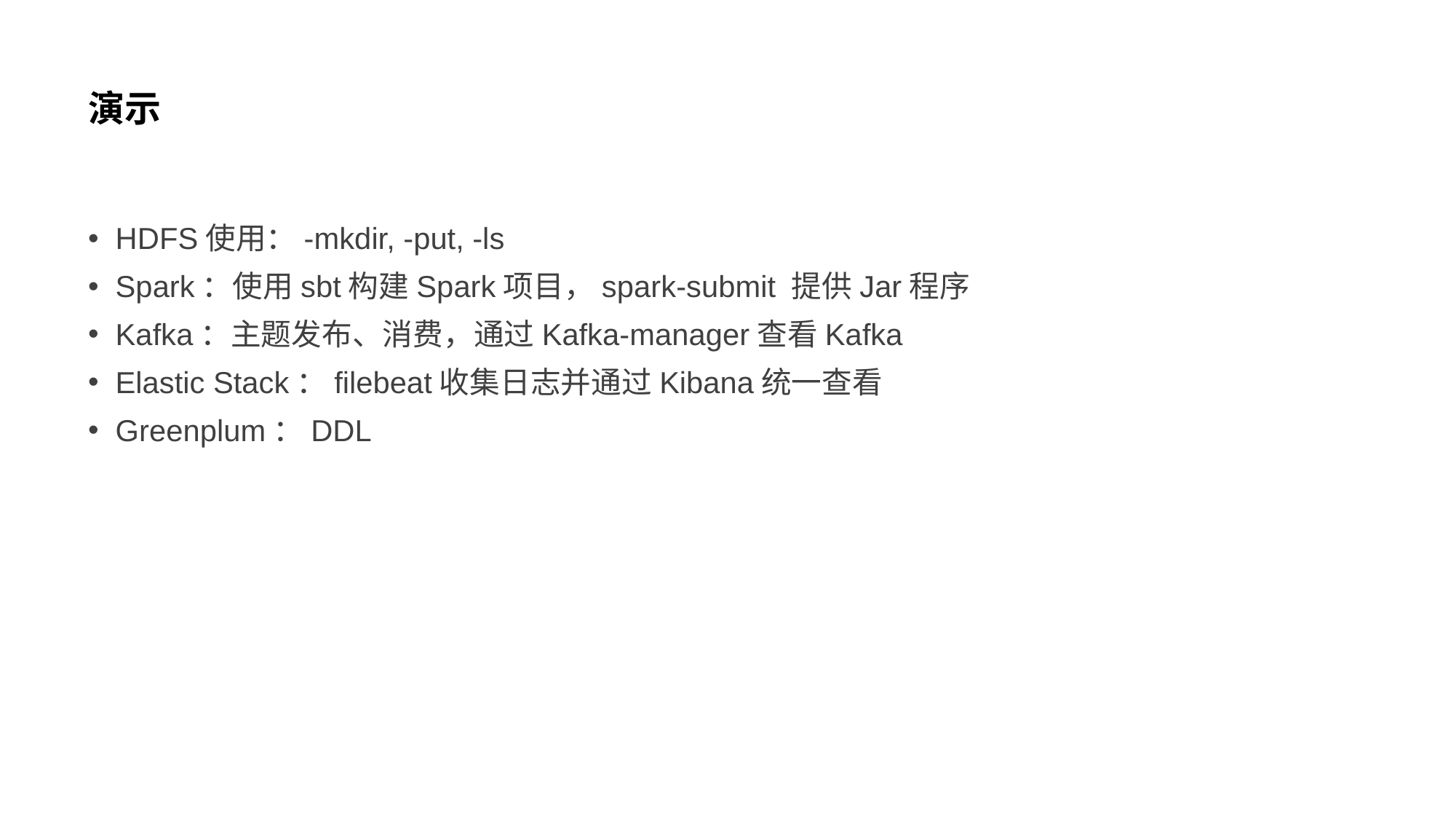

# 演示
HDFS使用：-mkdir, -put, -ls
Spark：使用sbt构建Spark项目，spark-submit 提供Jar程序
Kafka：主题发布、消费，通过Kafka-manager查看Kafka
Elastic Stack：filebeat收集日志并通过Kibana统一查看
Greenplum：DDL